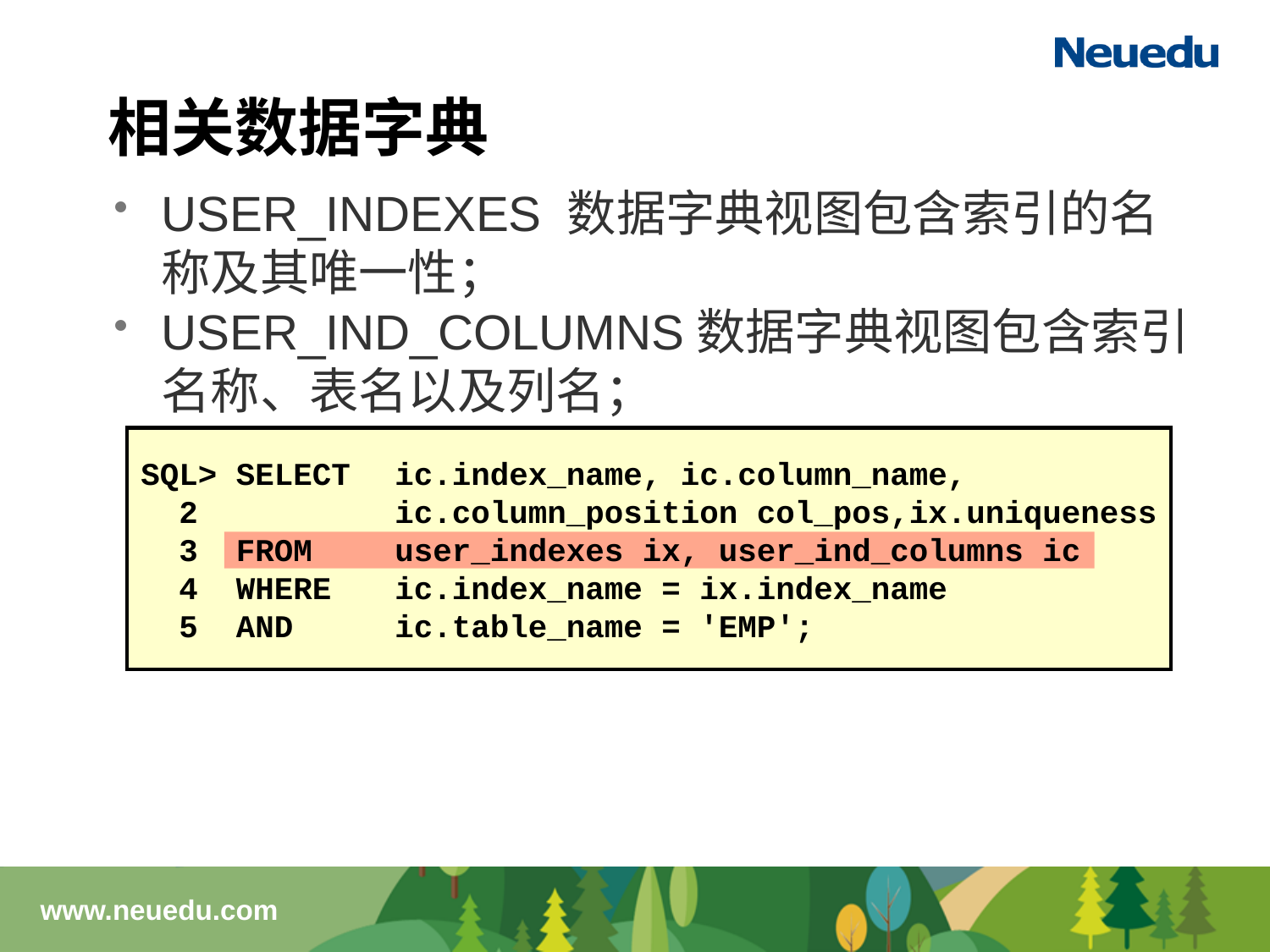

# 相关数据字典
USER_INDEXES 数据字典视图包含索引的名称及其唯一性；
USER_IND_COLUMNS数据字典视图包含索引名称、表名以及列名；
SQL> SELECT	ic.index_name, ic.column_name,
  2		ic.column_position col_pos,ix.uniqueness
  3  FROM	user_indexes ix, user_ind_columns ic
  4  WHERE	ic.index_name = ix.index_name
  5  AND		ic.table_name = 'EMP';